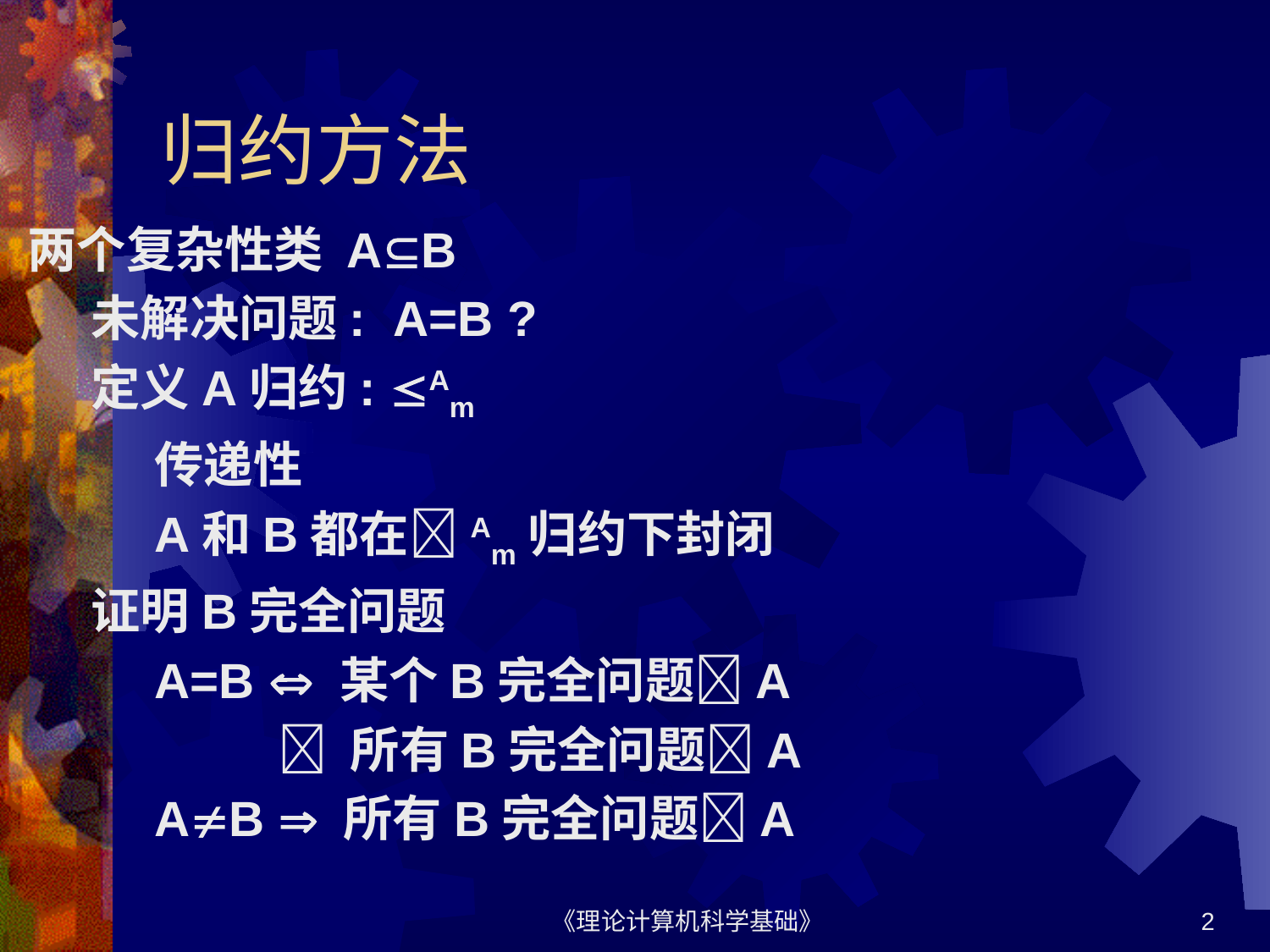

# 归约方法
两个复杂性类 A⊆B
未解决问题:  A=B ?
定义A归约: ≤Am
传递性
A和B都在≤Am归约下封闭
证明B完全问题
A=B ⇔ 某个B完全问题∈A
           ⇔ 所有B完全问题∈A
A≠B ⇒ 所有B完全问题∉A
《理论计算机科学基础》
2